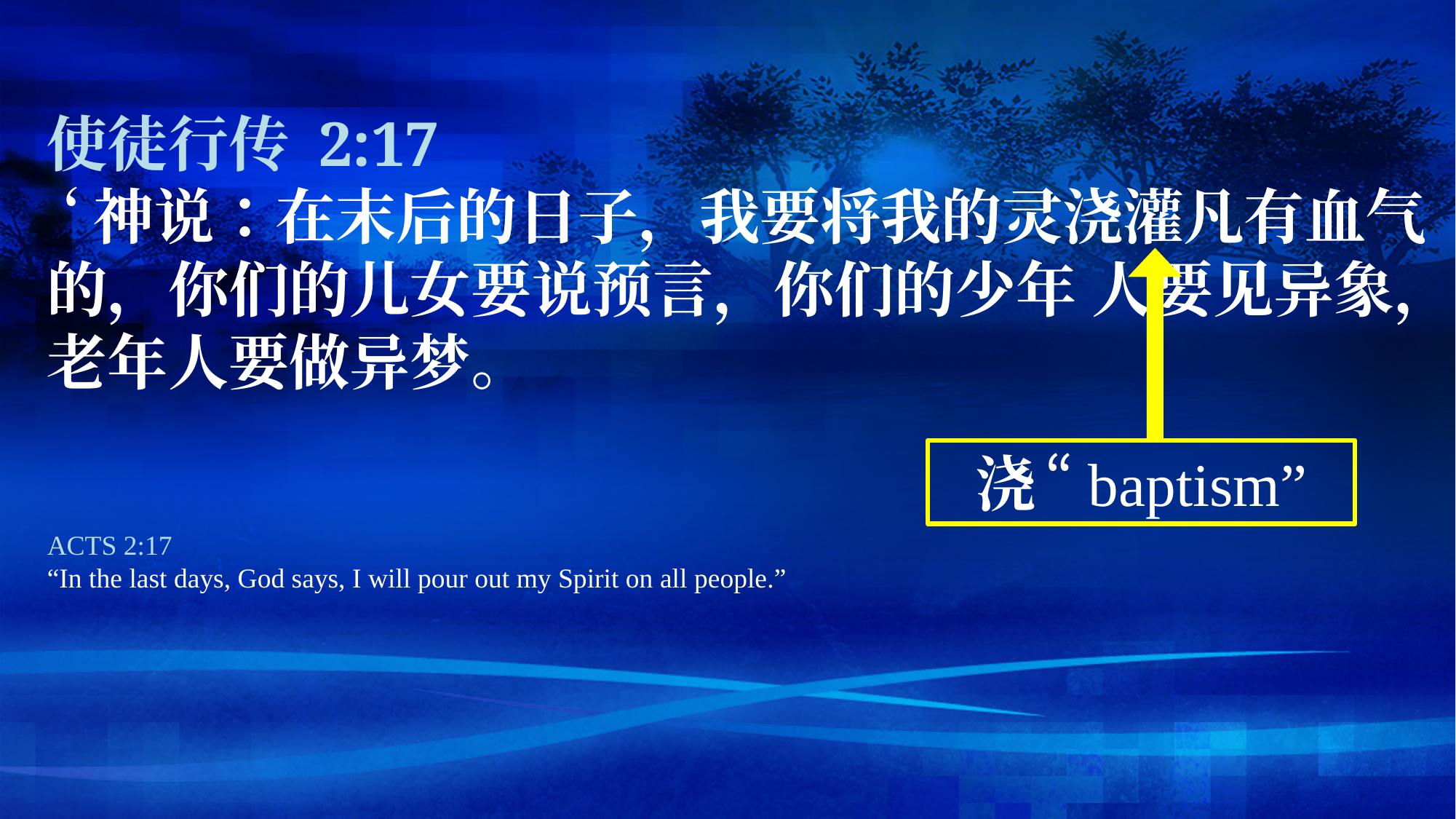

使徒行传 2:17
 ‘神说：在末后的日子，我要将我的灵浇灌凡有血气的，你们的儿女要说预言，你们的少年 人要见异象，老年人要做异梦。

ACTS 2:17
“In the last days, God says, I will pour out my Spirit on all people.”

浇 “baptism”